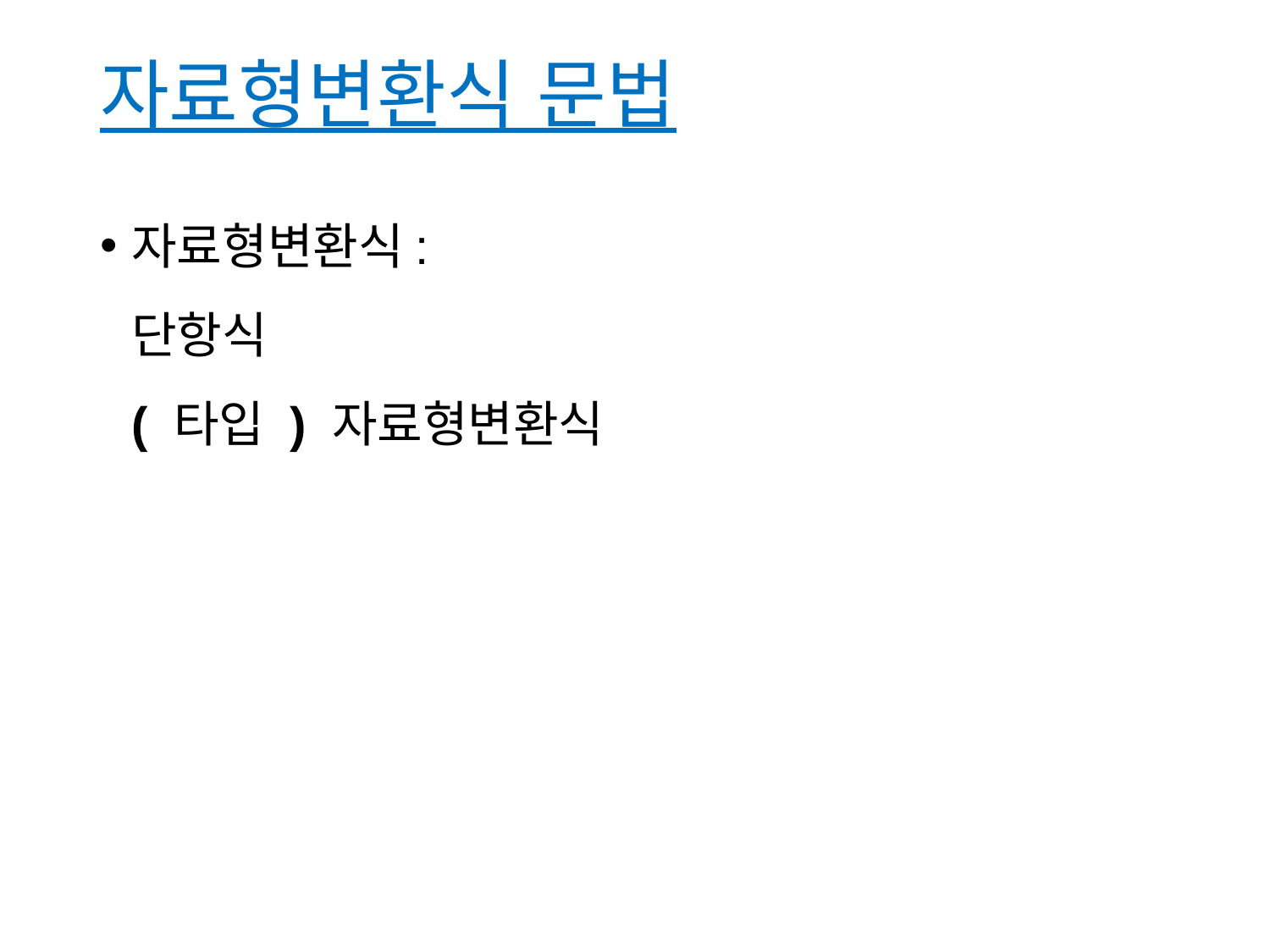

# 자료형변환식 문법
자료형변환식:
단항식
( 타입 ) 자료형변환식